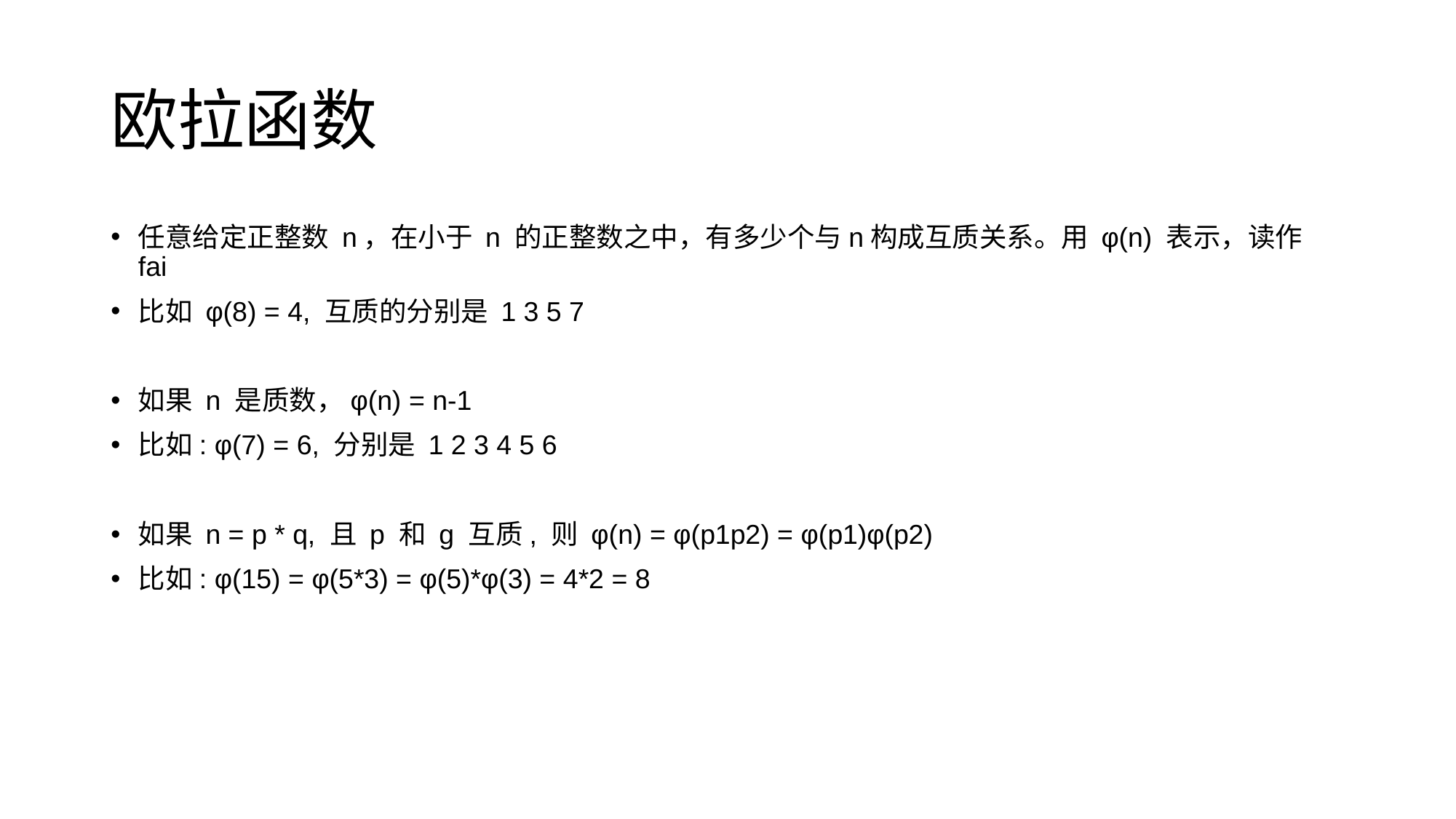

# 欧拉函数
任意给定正整数 n，在小于 n 的正整数之中，有多少个与n构成互质关系。用 φ(n) 表示，读作 fai
比如 φ(8) = 4, 互质的分别是 1 3 5 7

如果 n 是质数，φ(n) = n-1
比如: φ(7) = 6, 分别是 1 2 3 4 5 6

如果 n = p * q, 且 p 和 g 互质, 则 φ(n) = φ(p1p2) = φ(p1)φ(p2)
比如: φ(15) = φ(5*3) = φ(5)*φ(3) = 4*2 = 8